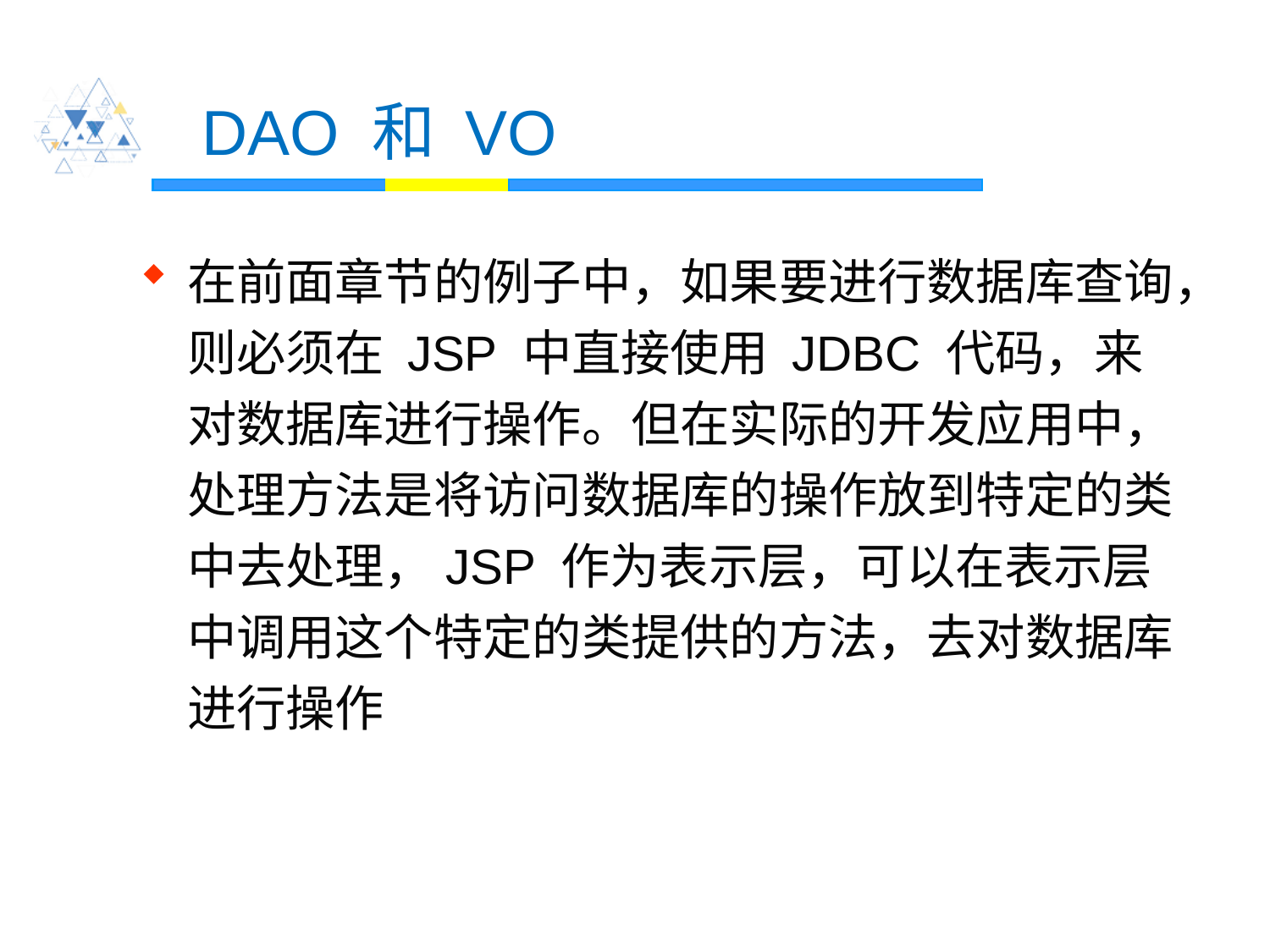

# DAO 和 VO
在前面章节的例子中，如果要进行数据库查询，则必须在 JSP 中直接使用 JDBC 代码，来对数据库进行操作。但在实际的开发应用中，处理方法是将访问数据库的操作放到特定的类中去处理，JSP 作为表示层，可以在表示层中调用这个特定的类提供的方法，去对数据库进行操作